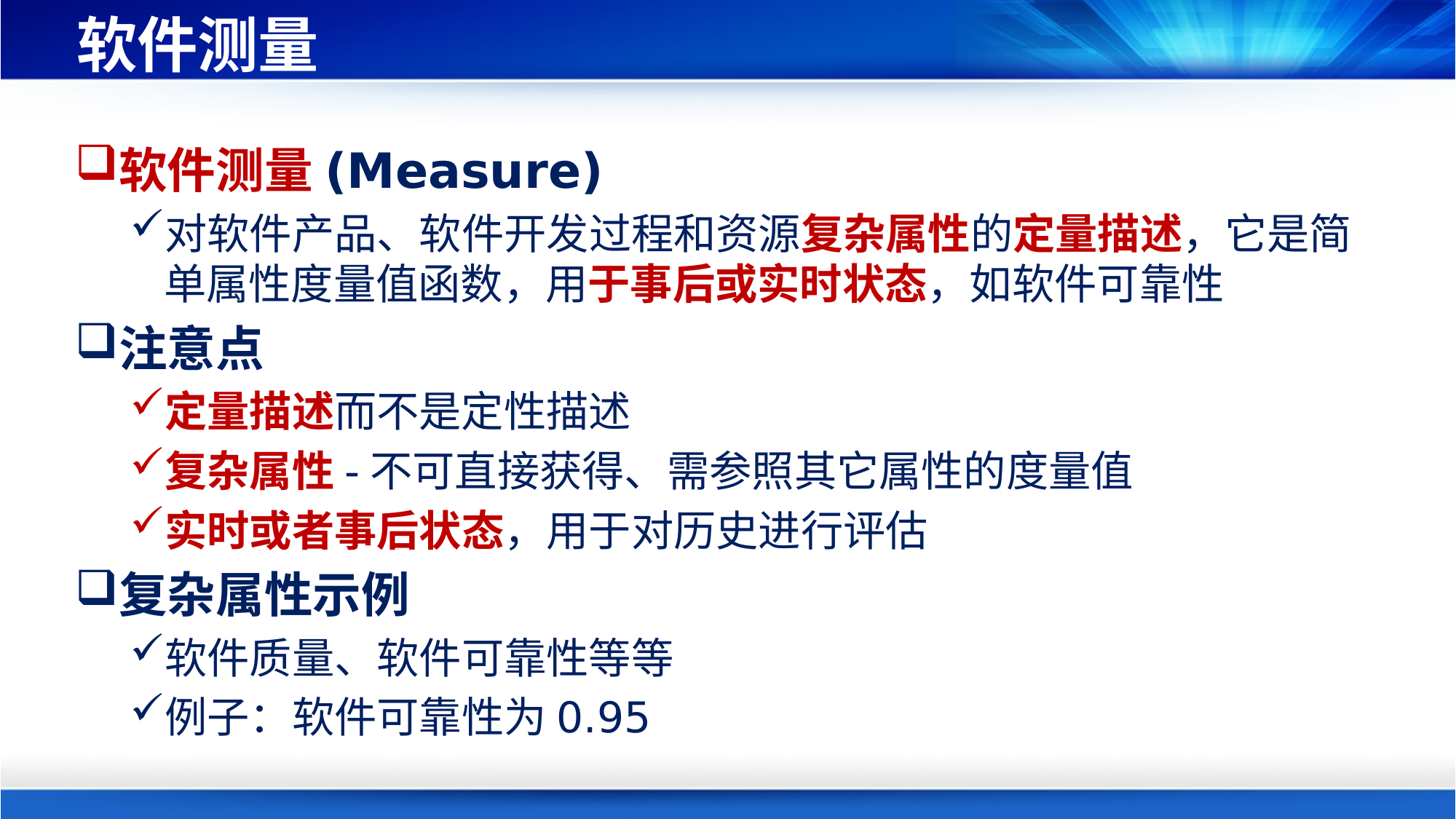

# 软件测量
软件测量(Measure)
对软件产品、软件开发过程和资源复杂属性的定量描述，它是简单属性度量值函数，用于事后或实时状态，如软件可靠性
注意点
定量描述而不是定性描述
复杂属性-不可直接获得、需参照其它属性的度量值
实时或者事后状态，用于对历史进行评估
复杂属性示例
软件质量、软件可靠性等等
例子：软件可靠性为0.95